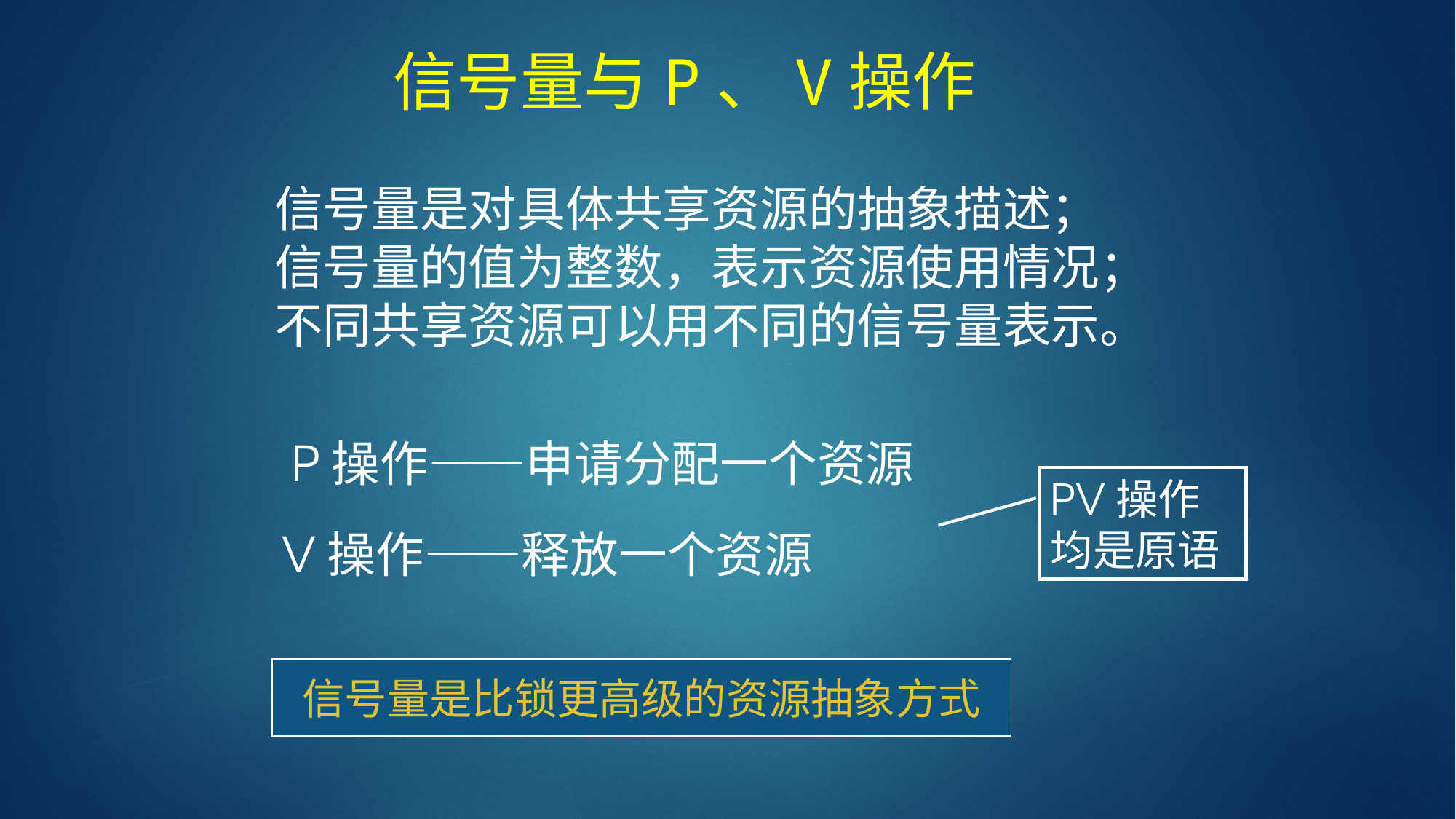

# 信号量与P、V操作
信号量是对具体共享资源的抽象描述；
信号量的值为整数，表示资源使用情况；
不同共享资源可以用不同的信号量表示。
P操作——申请分配一个资源

PV操作均是原语
V操作——释放一个资源
信号量是比锁更高级的资源抽象方式